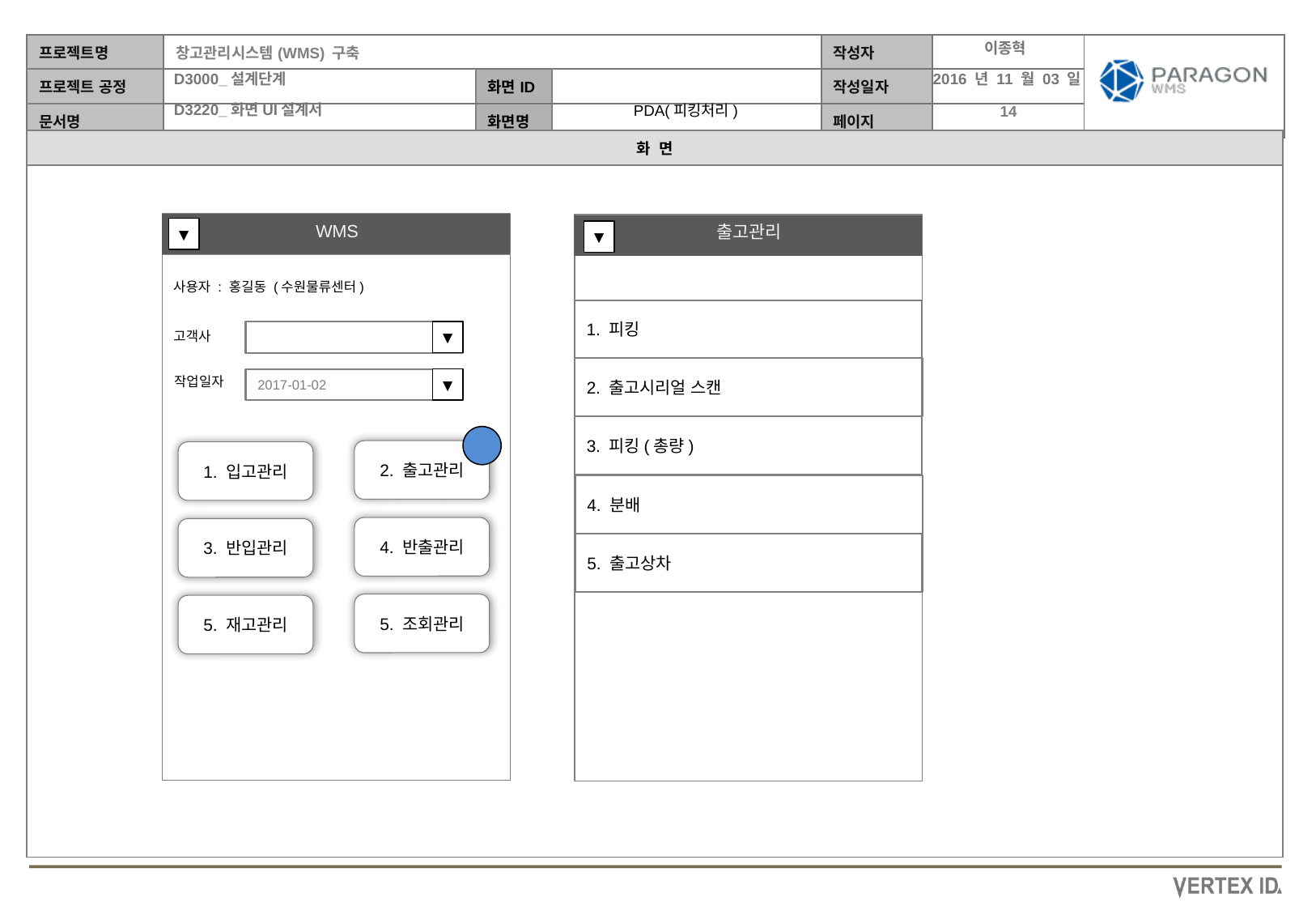

이종혁
2016 년 11 월 03 일
PDA(피킹처리)

WMS

출고관리
▼
▼
사용자 : 홍길동 (수원물류센터)
1. 피킹
▼
고객사

2. 출고시리얼 스캔
작업일자
▼
2017-01-02
3. 피킹(총량)

2. 출고관리
1. 입고관리
4. 분배
4. 반출관리
3. 반입관리
5. 출고상차
5. 조회관리
5. 재고관리